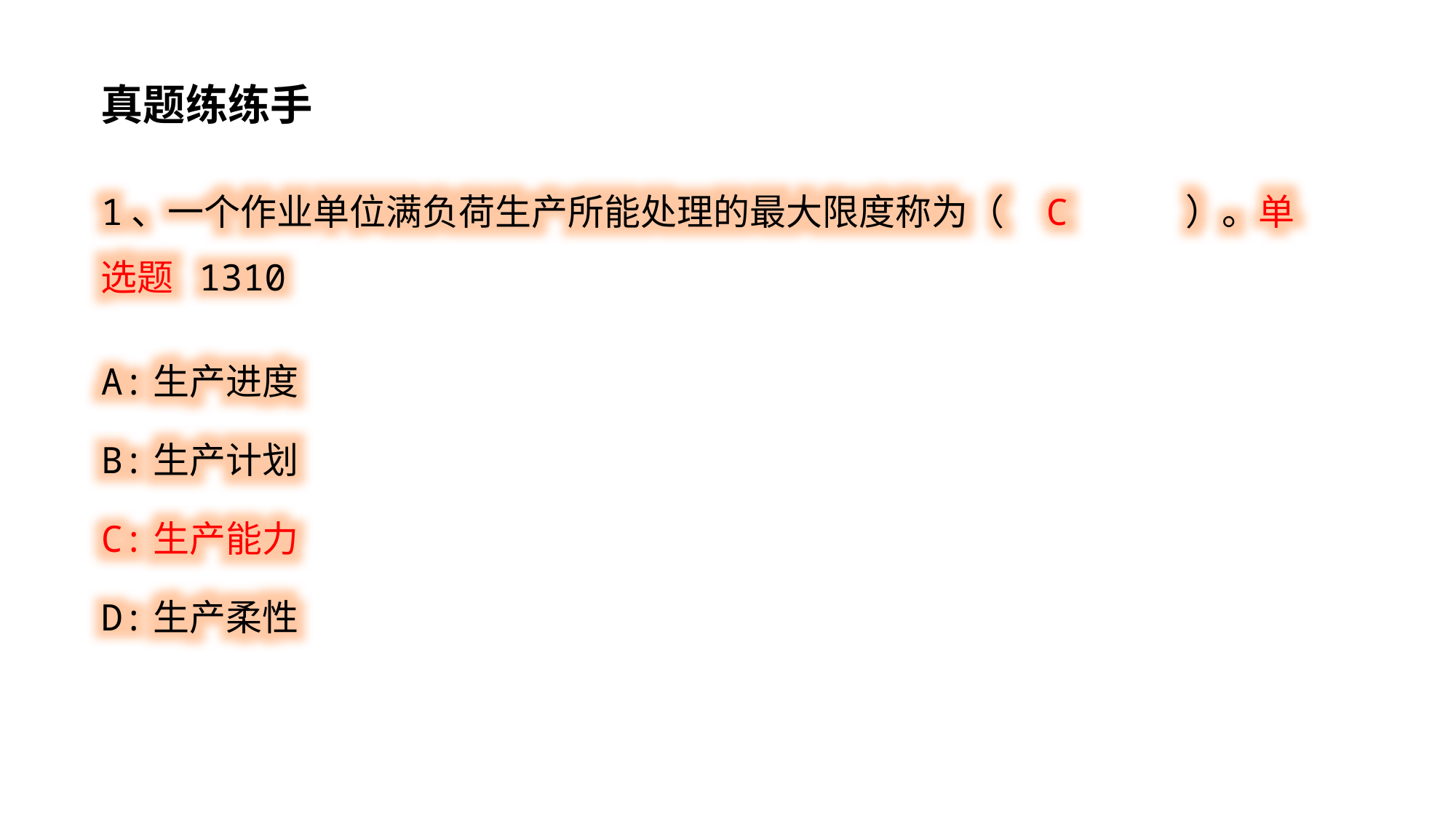

真题练练手
1、一个作业单位满负荷生产所能处理的最大限度称为（    C     ）。单选题  1310

A:生产进度

B:生产计划

C:生产能力

D:生产柔性